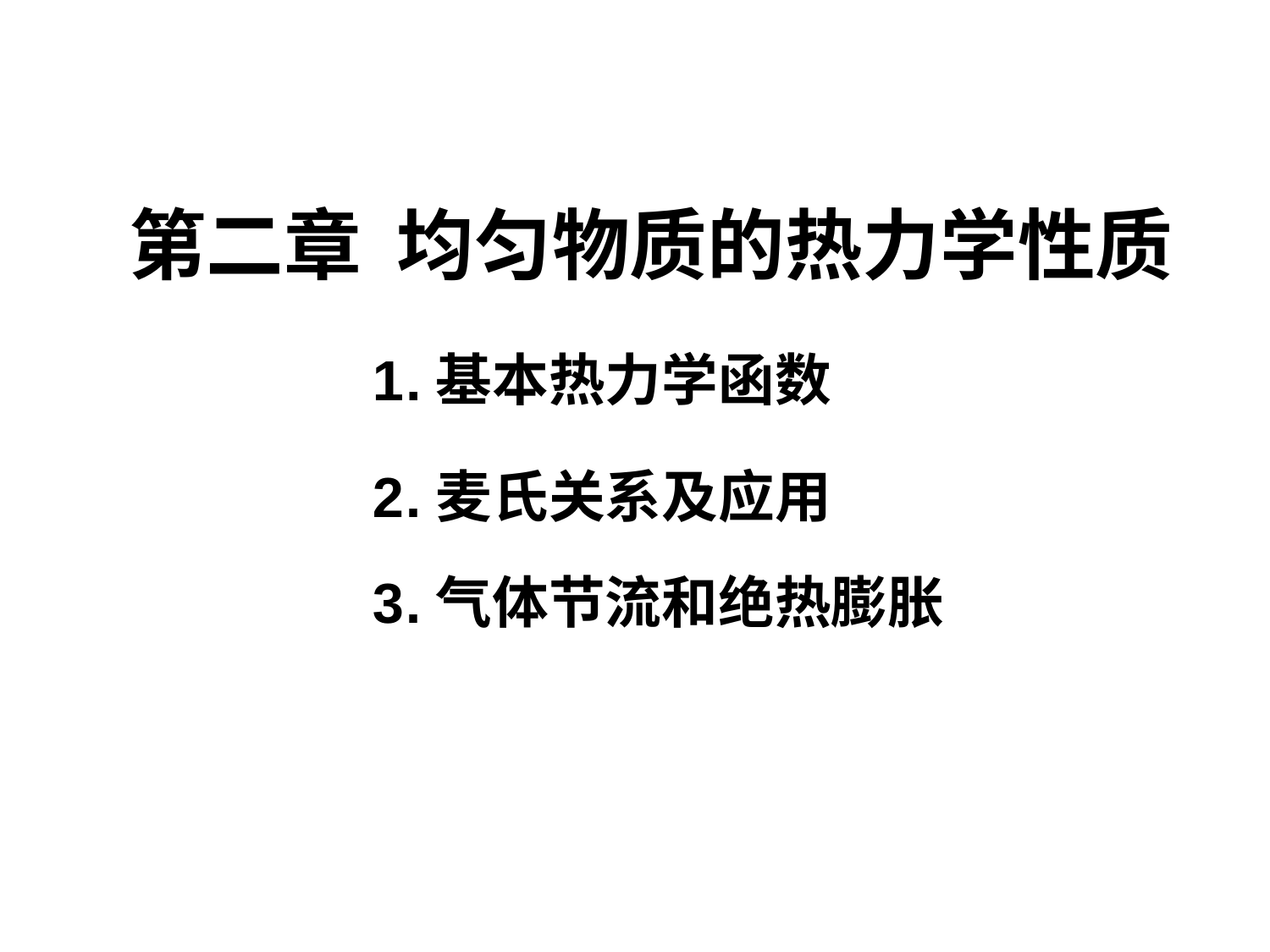

第二章  均匀物质的热力学性质
基本热力学函数
麦氏关系及应用
气体节流和绝热膨胀